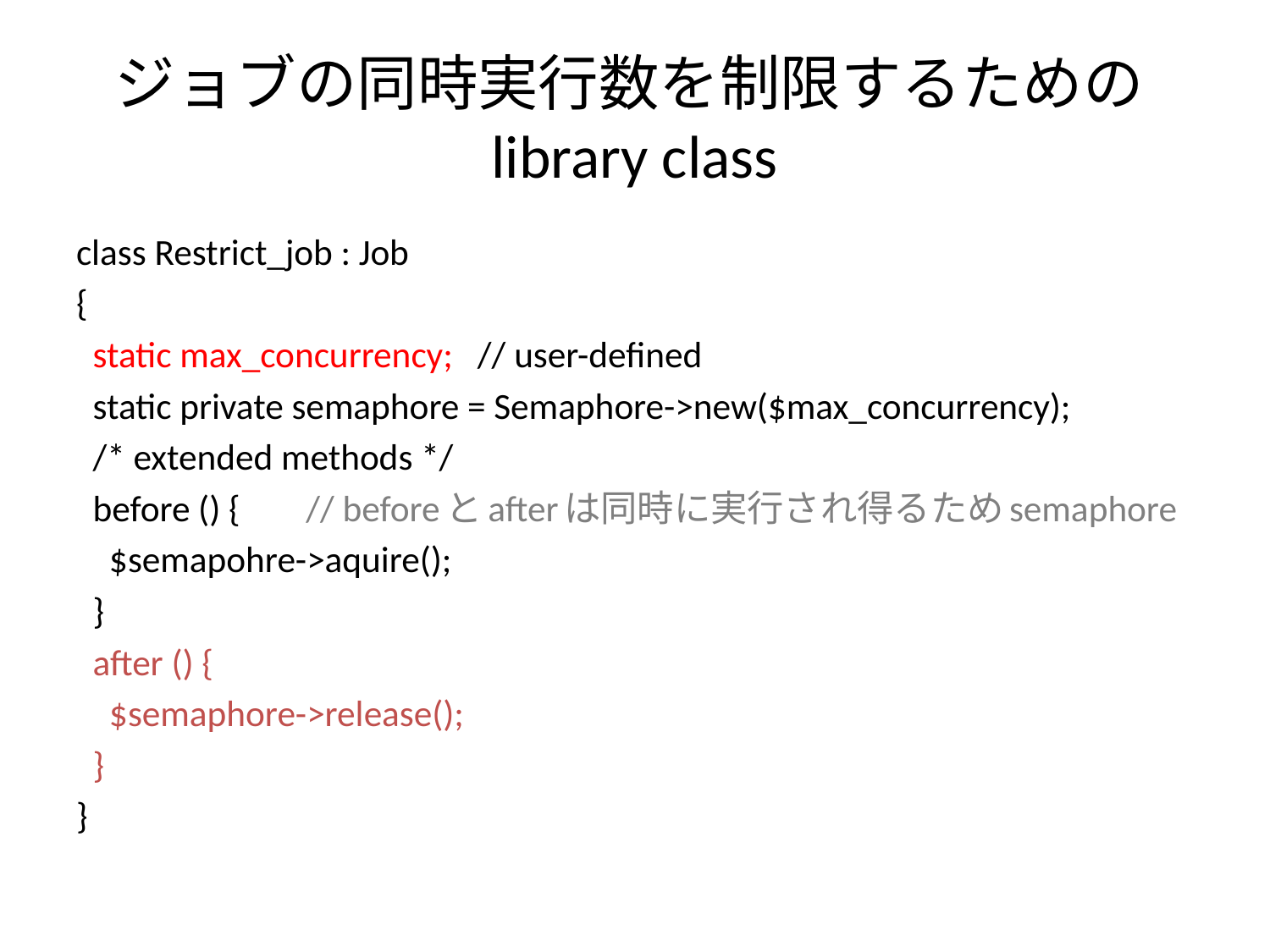

# ジョブの同時実行数を制限するためのlibrary class
class Restrict_job : Job
{
  static max_concurrency;   // user-defined
  static private semaphore = Semaphore->new($max_concurrency);
  /* extended methods */
  before () {        // beforeとafterは同時に実行され得るためsemaphore
    $semapohre->aquire();
  }
  after () {
    $semaphore->release();
  }
}